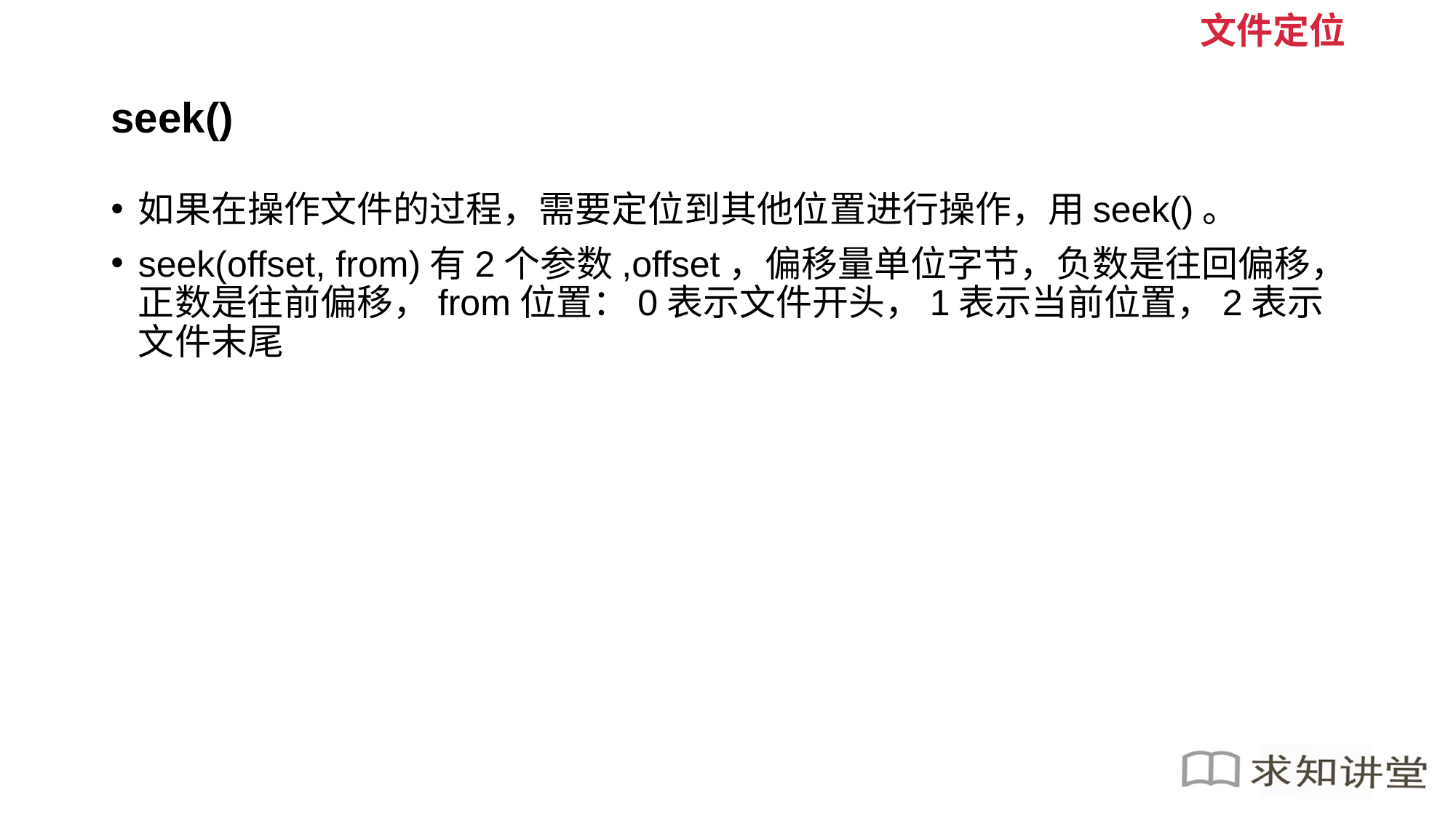

文件定位
# seek()
如果在操作文件的过程，需要定位到其他位置进行操作，用seek()。
seek(offset, from)有2个参数,offset，偏移量单位字节，负数是往回偏移，正数是往前偏移，from位置：0表示文件开头，1表示当前位置，2表示文件末尾